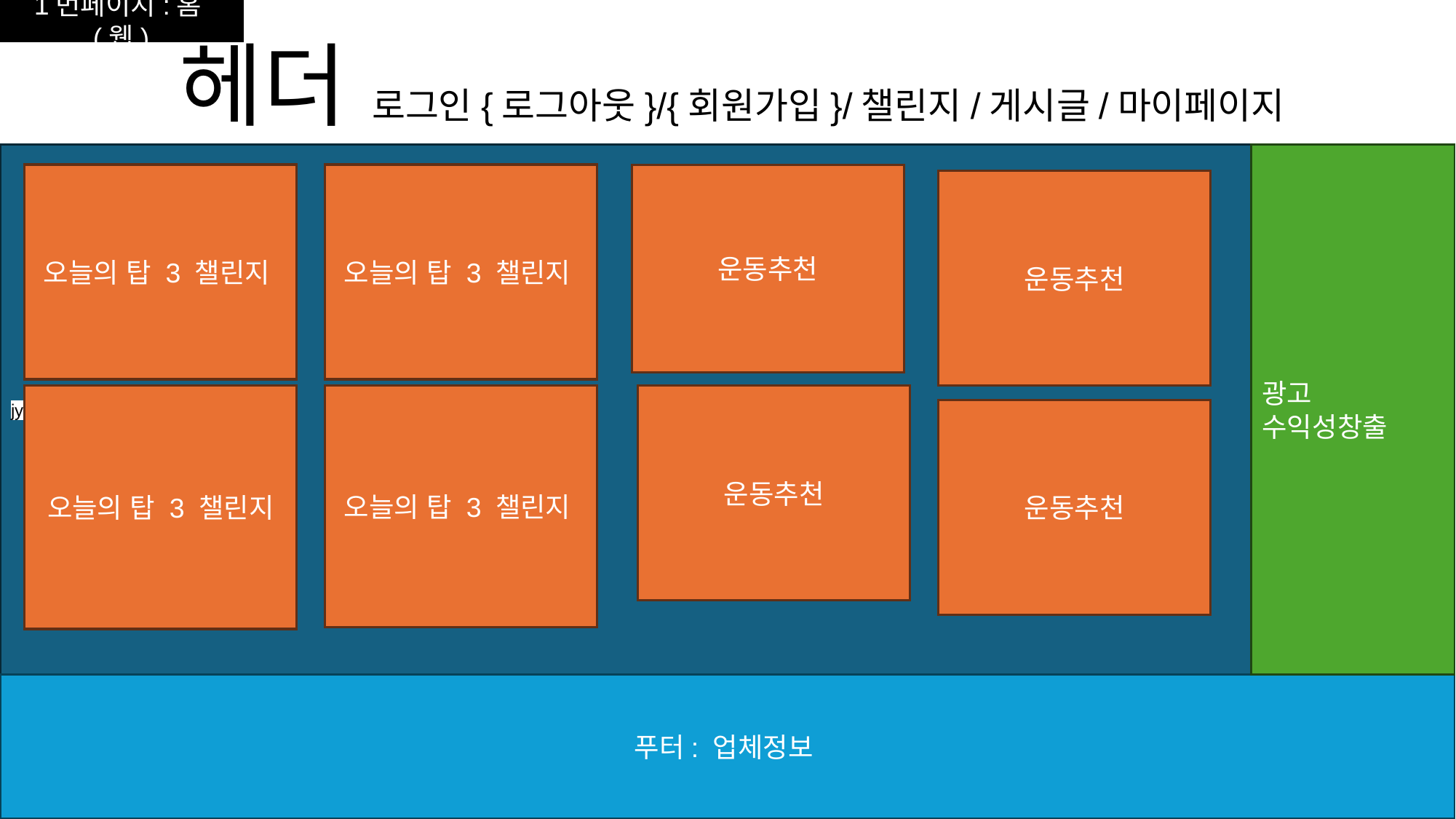

# 헤더 로그인{로그아웃}/{회원가입}/챌린지/게시글/마이페이지
1번페이지:홈(웹)
jyk41993@gmail.com
광고
수익성창출

운동추천
오늘의 탑 3 챌린지
오늘의 탑 3 챌린지
운동추천
오늘의 탑 3 챌린지
오늘의 탑 3 챌린지
운동추천
운동추천
푸터: 업체정보